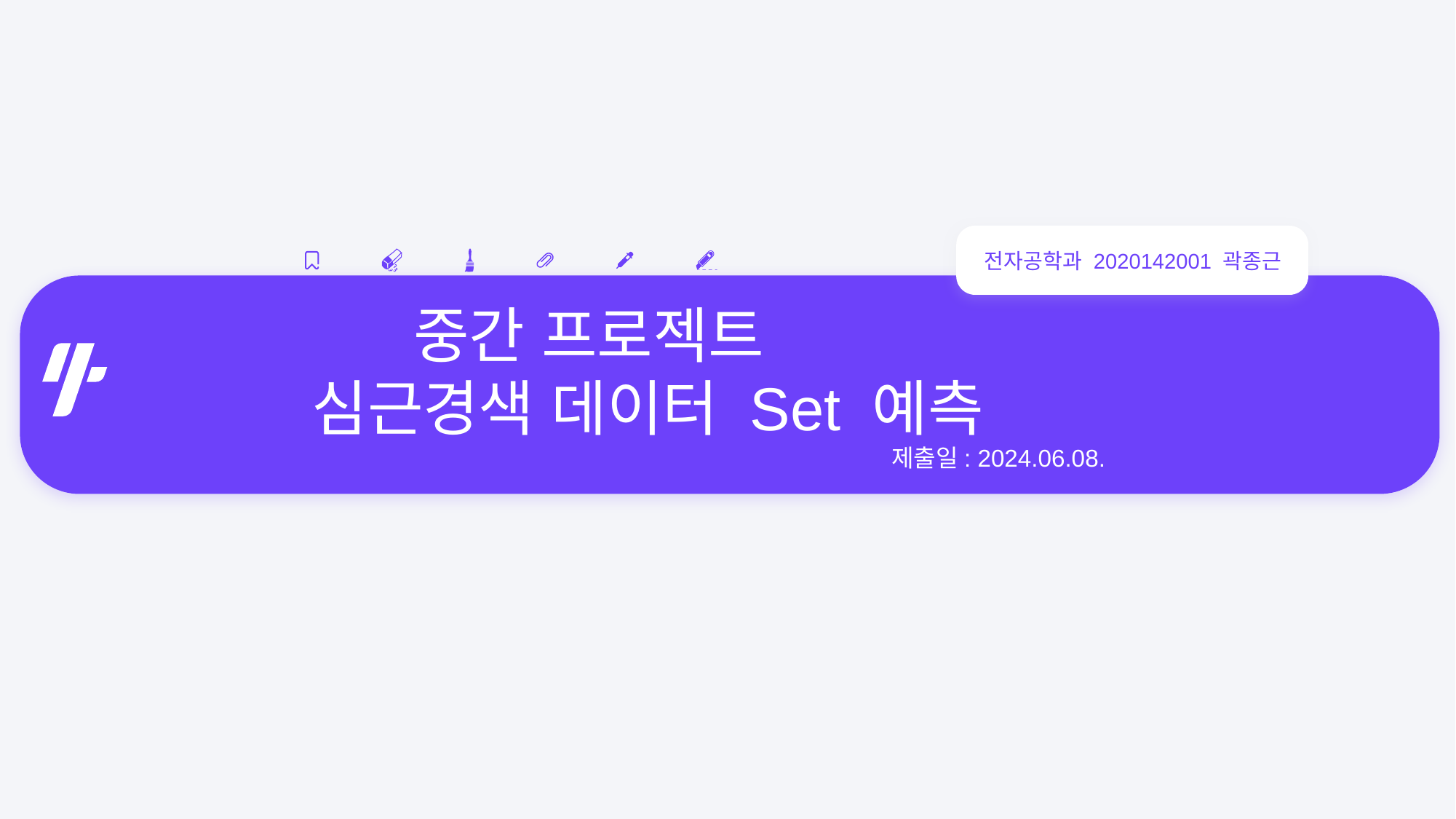

전자공학과 2020142001 곽종근

               중간 프로젝트
         심근경색 데이터 Set 예측
                                                                                                                                                             제출일: 2024.06.08.